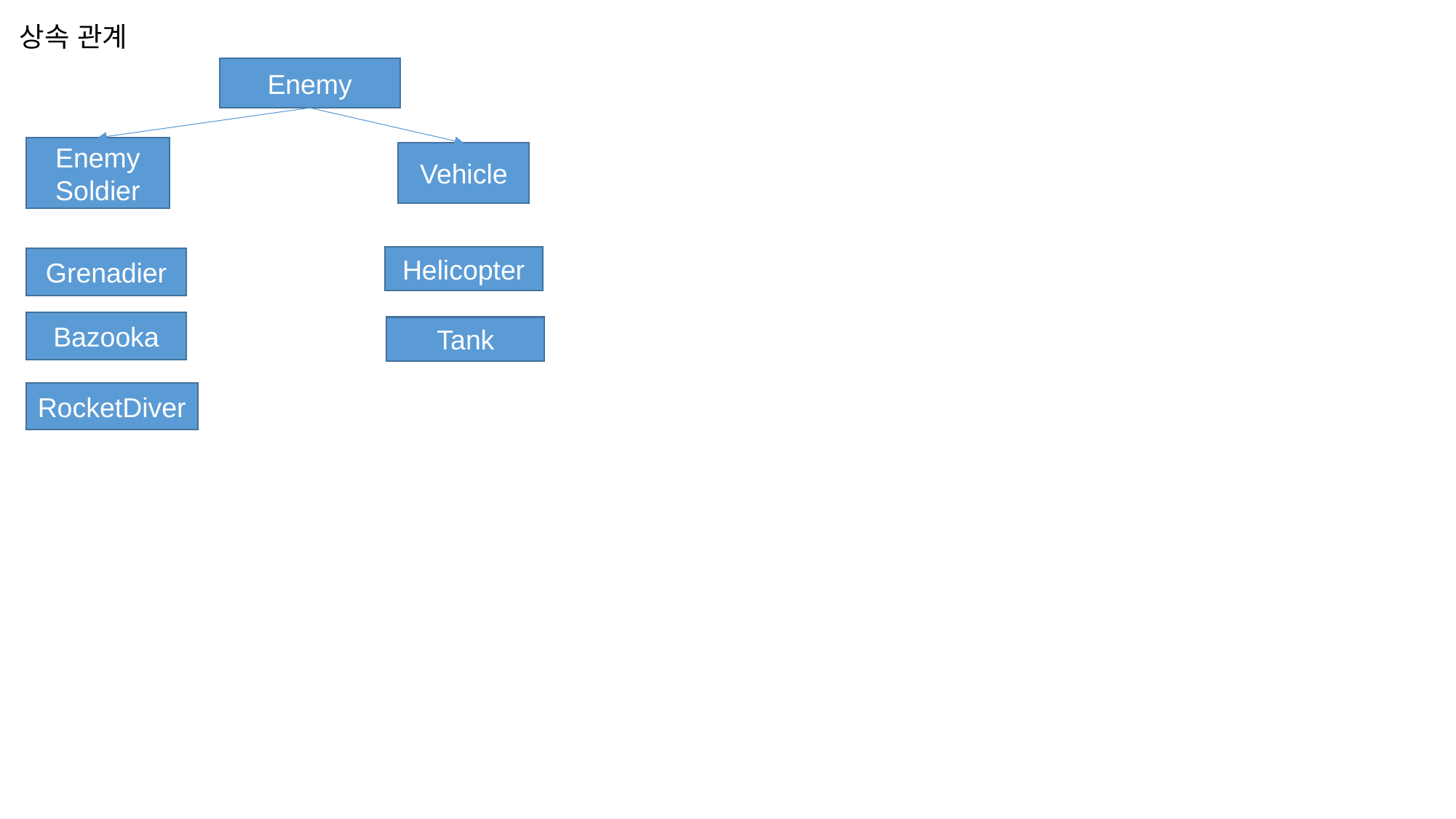

상속 관계
Enemy
Enemy
Soldier
Vehicle
Helicopter
Grenadier
Bazooka
Tank
RocketDiver